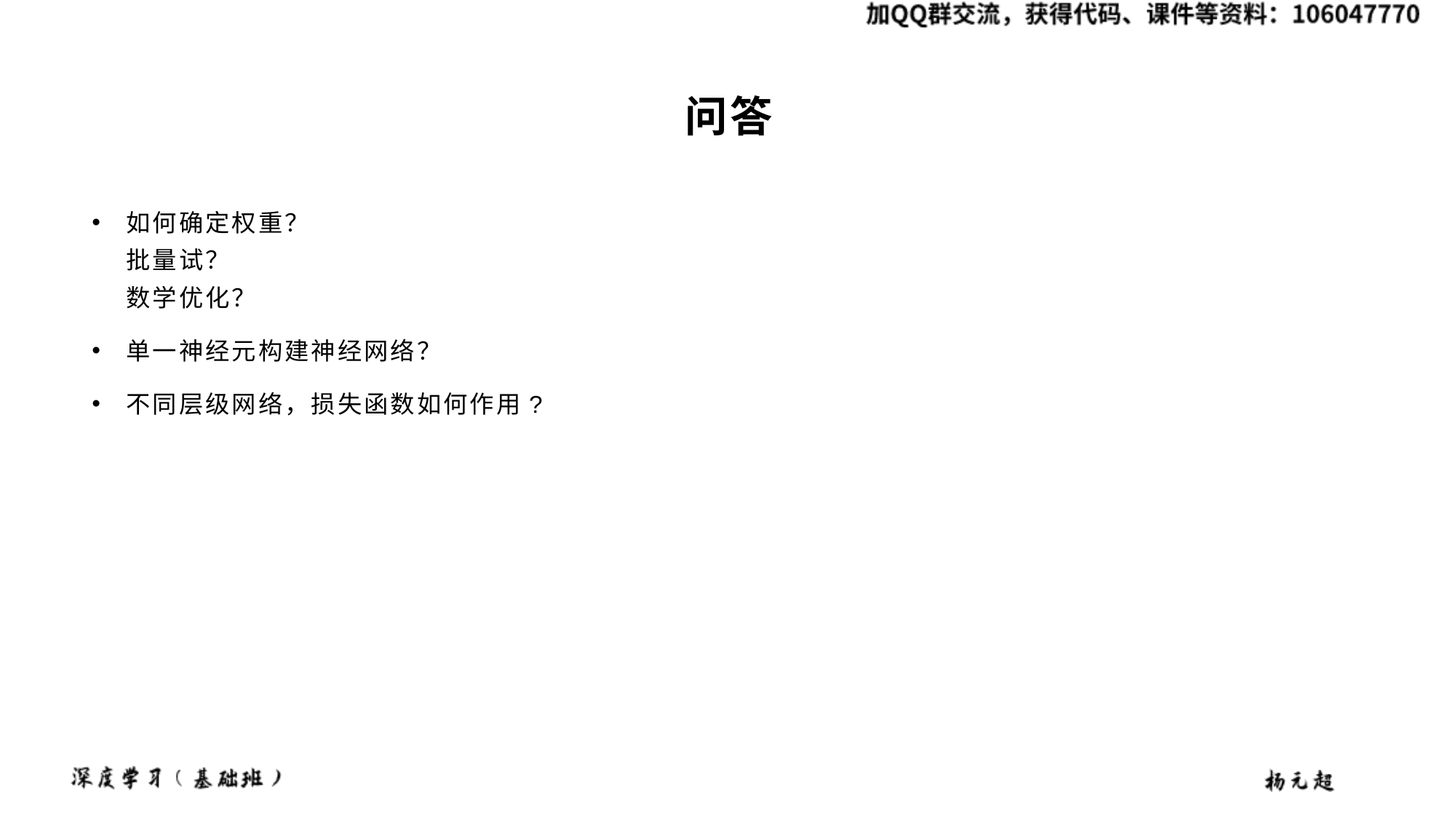

# 问答
如何确定权重？
批量试？
数学优化？
单一神经元构建神经网络？
不同层级网络，损失函数如何作用?